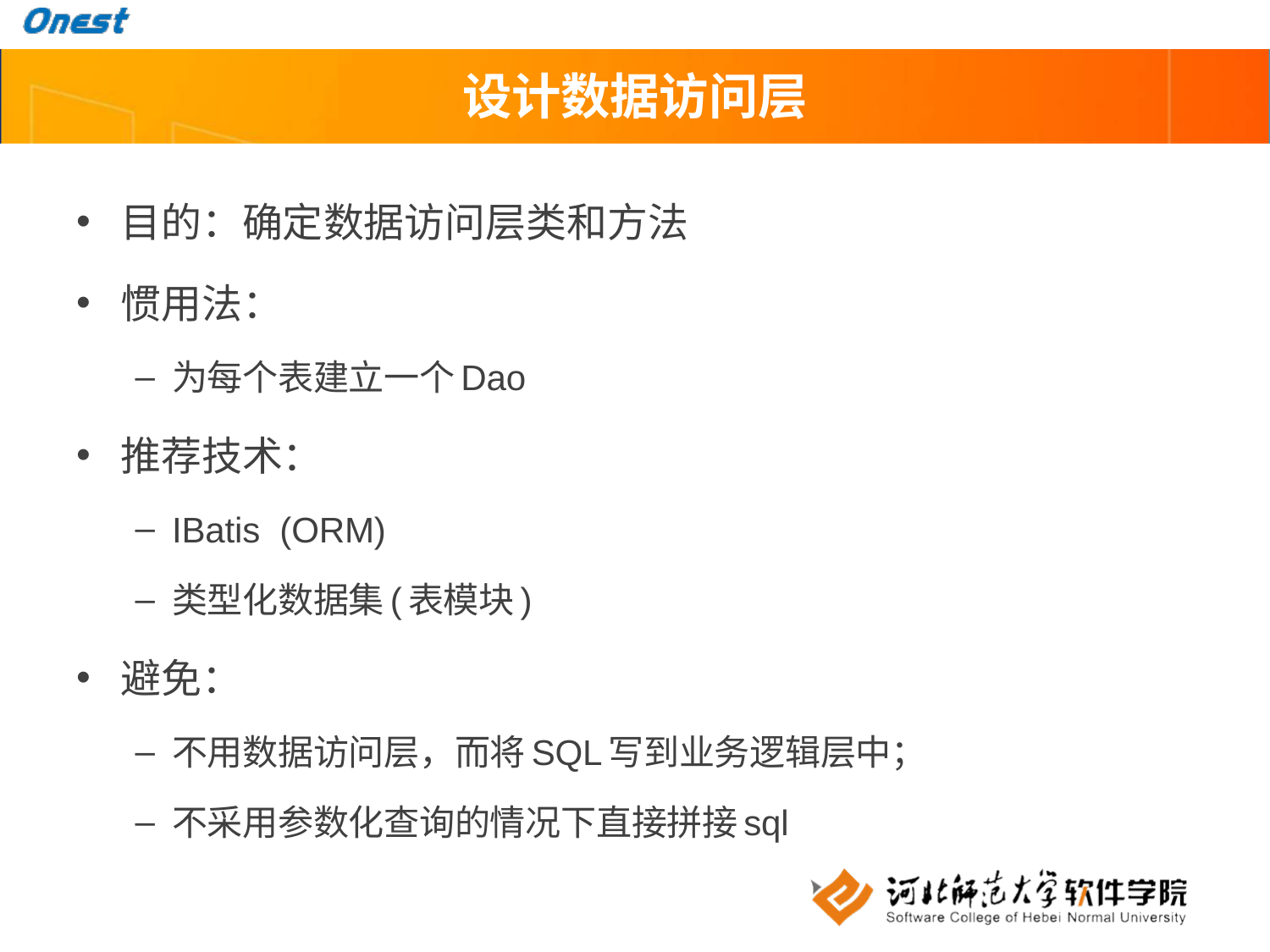

# 设计数据访问层
目的：确定数据访问层类和方法
惯用法：
为每个表建立一个Dao
推荐技术：
IBatis  (ORM)
类型化数据集(表模块)
避免：
不用数据访问层，而将SQL写到业务逻辑层中；
不采用参数化查询的情况下直接拼接sql